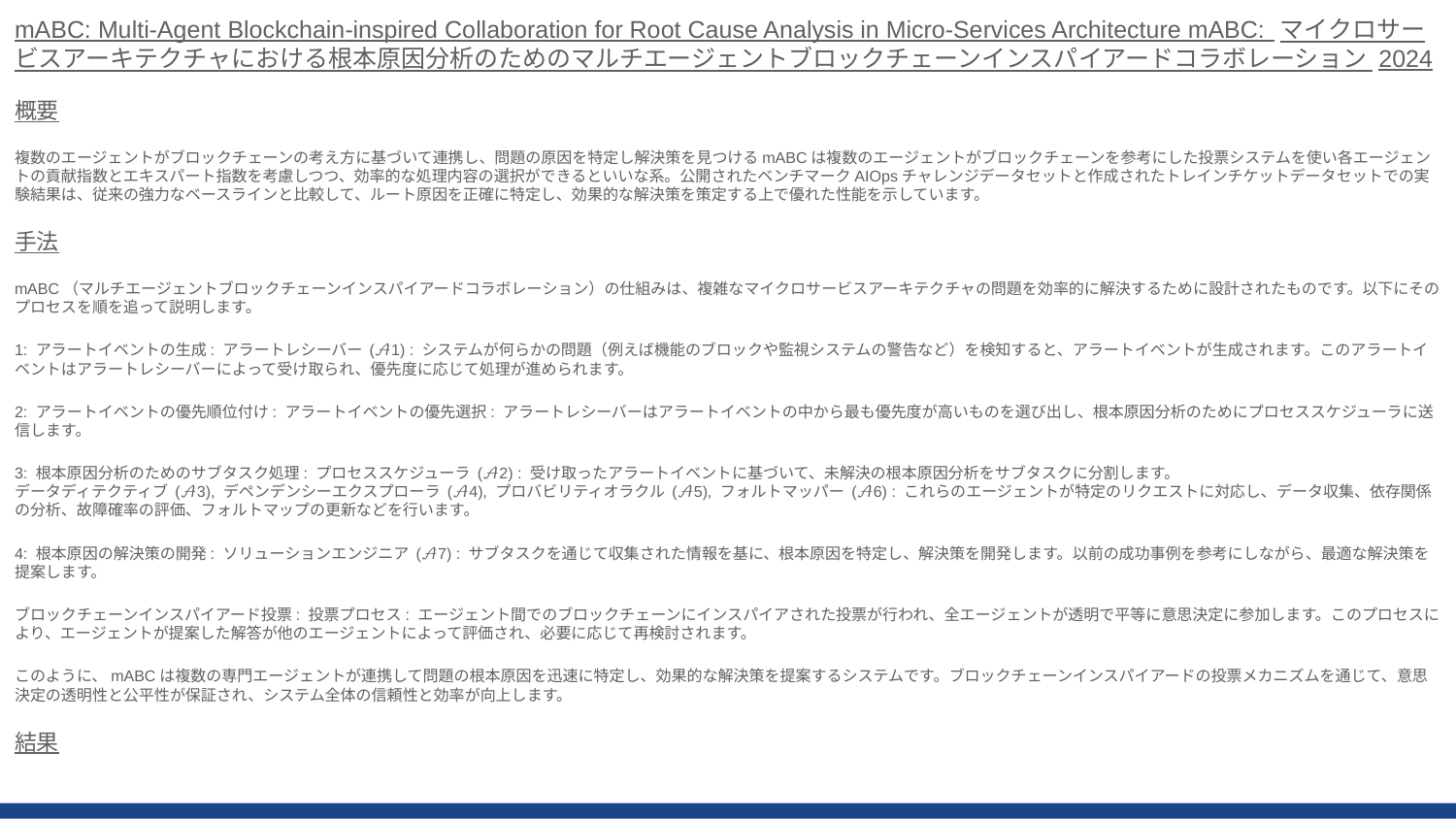

mABC: Multi-Agent Blockchain-inspired Collaboration for Root Cause Analysis in Micro-Services Architecture mABC: マイクロサービスアーキテクチャにおける根本原因分析のためのマルチエージェントブロックチェーンインスパイアードコラボレーション 2024
概要
複数のエージェントがブロックチェーンの考え方に基づいて連携し、問題の原因を特定し解決策を見つけるmABCは複数のエージェントがブロックチェーンを参考にした投票システムを使い各エージェントの貢献指数とエキスパート指数を考慮しつつ、効率的な処理内容の選択ができるといいな系。公開されたベンチマークAIOpsチャレンジデータセットと作成されたトレインチケットデータセットでの実験結果は、従来の強力なベースラインと比較して、ルート原因を正確に特定し、効果的な解決策を策定する上で優れた性能を示しています。
手法
mABC（マルチエージェントブロックチェーンインスパイアードコラボレーション）の仕組みは、複雑なマイクロサービスアーキテクチャの問題を効率的に解決するために設計されたものです。以下にそのプロセスを順を追って説明します。
1: アラートイベントの生成: アラートレシーバー (𝒜1) : システムが何らかの問題（例えば機能のブロックや監視システムの警告など）を検知すると、アラートイベントが生成されます。このアラートイベントはアラートレシーバーによって受け取られ、優先度に応じて処理が進められます。
2: アラートイベントの優先順位付け: アラートイベントの優先選択: アラートレシーバーはアラートイベントの中から最も優先度が高いものを選び出し、根本原因分析のためにプロセススケジューラに送信します。
3: 根本原因分析のためのサブタスク処理: プロセススケジューラ (𝒜2) : 受け取ったアラートイベントに基づいて、未解決の根本原因分析をサブタスクに分割します。
データディテクティブ (𝒜3), デペンデンシーエクスプローラ (𝒜4), プロバビリティオラクル (𝒜5), フォルトマッパー (𝒜6) : これらのエージェントが特定のリクエストに対応し、データ収集、依存関係の分析、故障確率の評価、フォルトマップの更新などを行います。
4: 根本原因の解決策の開発: ソリューションエンジニア (𝒜7) : サブタスクを通じて収集された情報を基に、根本原因を特定し、解決策を開発します。以前の成功事例を参考にしながら、最適な解決策を提案します。
ブロックチェーンインスパイアード投票: 投票プロセス: エージェント間でのブロックチェーンにインスパイアされた投票が行われ、全エージェントが透明で平等に意思決定に参加します。このプロセスにより、エージェントが提案した解答が他のエージェントによって評価され、必要に応じて再検討されます。
このように、mABCは複数の専門エージェントが連携して問題の根本原因を迅速に特定し、効果的な解決策を提案するシステムです。ブロックチェーンインスパイアードの投票メカニズムを通じて、意思決定の透明性と公平性が保証され、システム全体の信頼性と効率が向上します。
結果